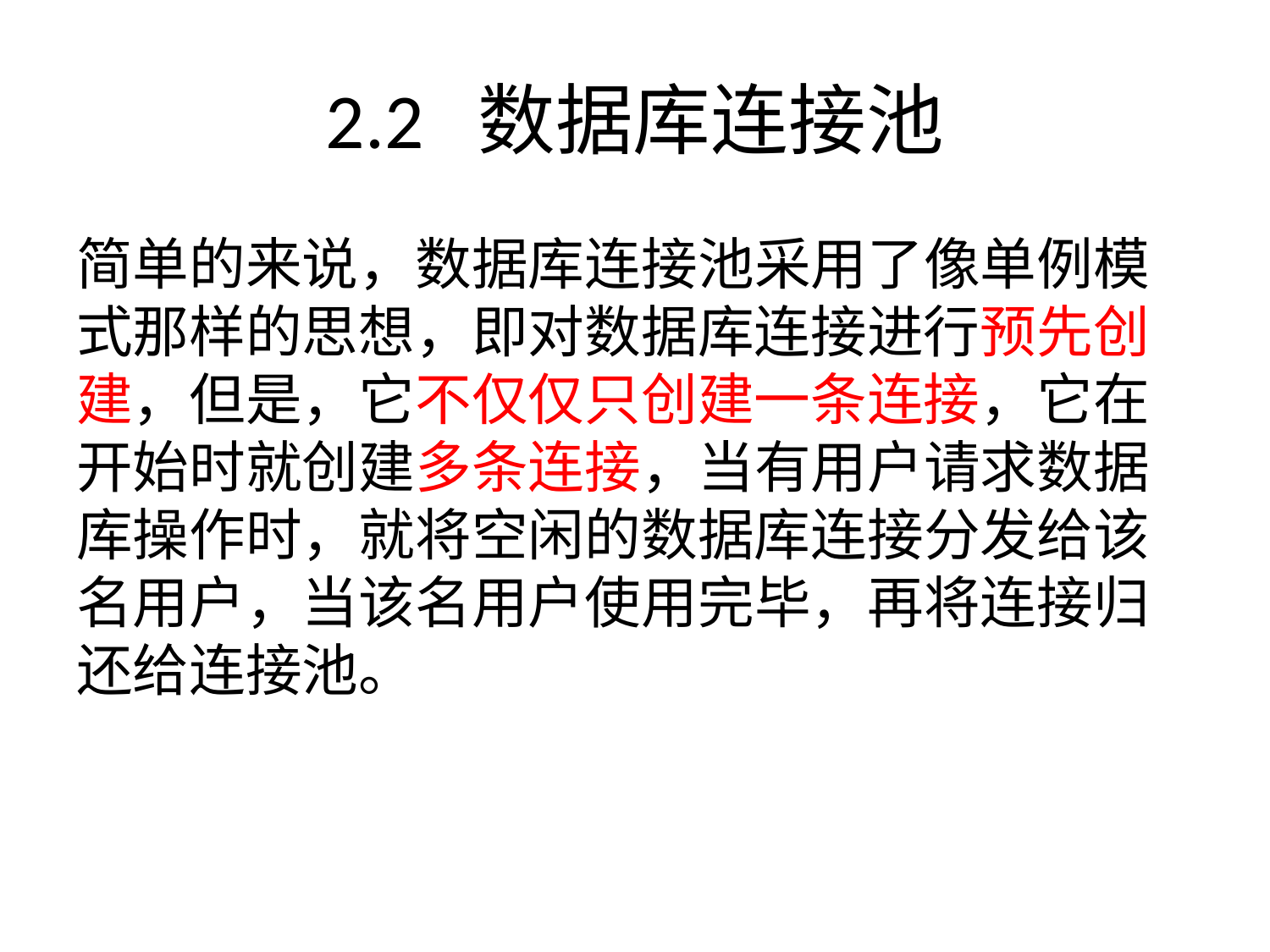

# 2.2  数据库连接池
简单的来说，数据库连接池采用了像单例模式那样的思想，即对数据库连接进行预先创建，但是，它不仅仅只创建一条连接，它在开始时就创建多条连接，当有用户请求数据库操作时，就将空闲的数据库连接分发给该名用户，当该名用户使用完毕，再将连接归还给连接池。